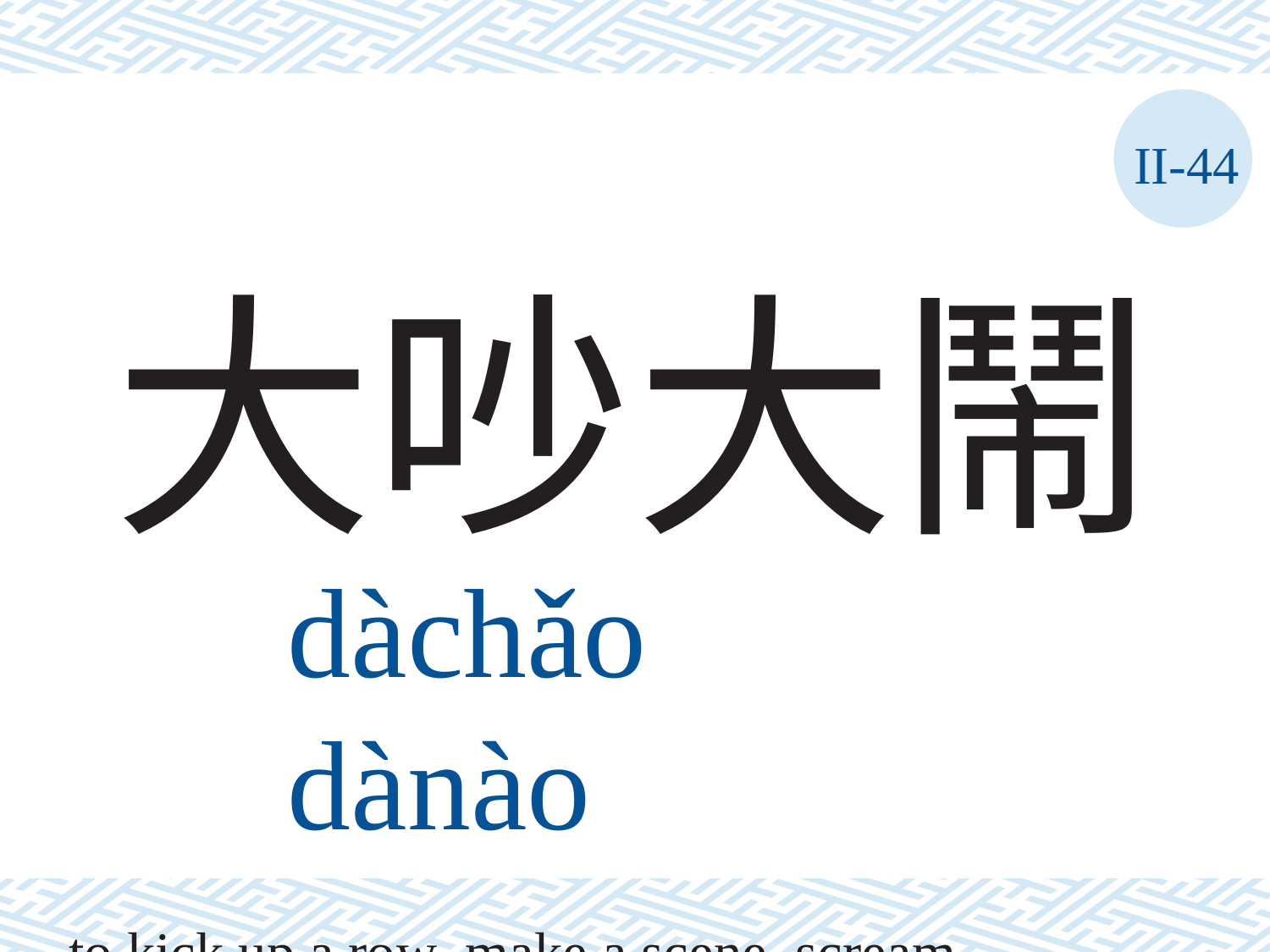

II-44
大吵大鬧
dàchǎo	dànào

to kick up a row, make a scene, scream bloody murder